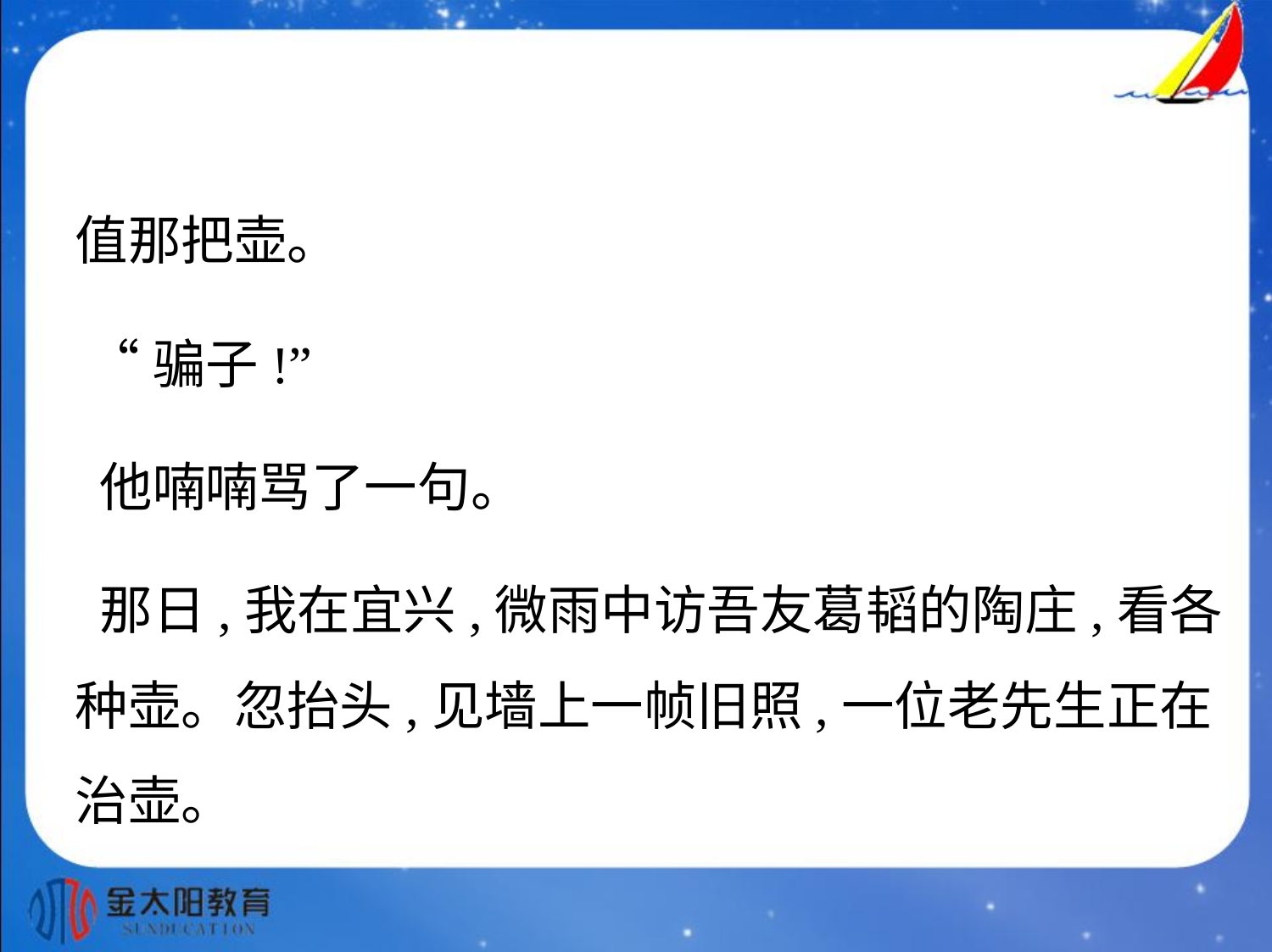

值那把壶。
 “骗子!”
 他喃喃骂了一句。
 那日,我在宜兴,微雨中访吾友葛韬的陶庄,看各
种壶。忽抬头,见墙上一帧旧照,一位老先生正在
治壶。